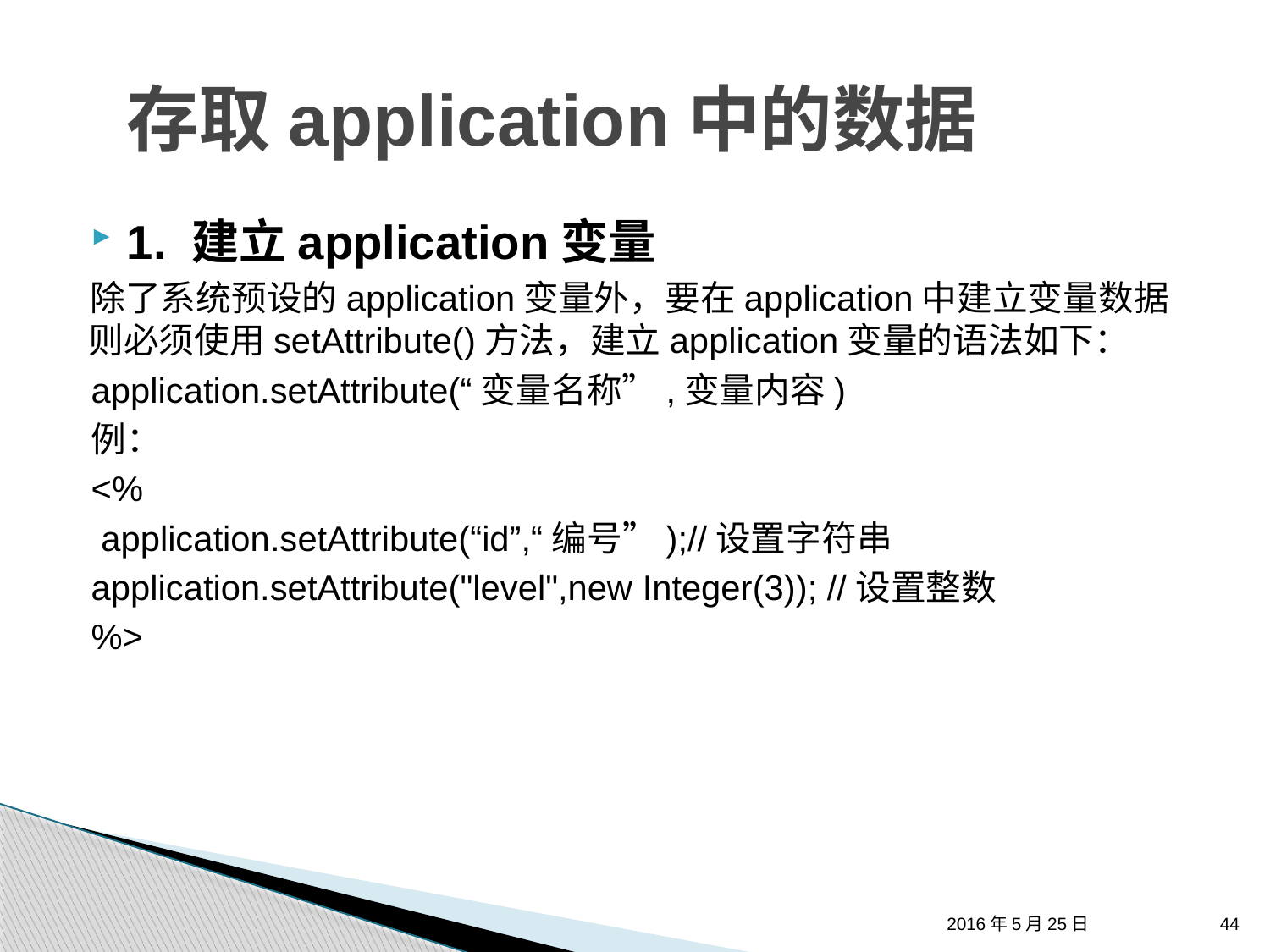

# 存取application中的数据
1. 建立application变量
除了系统预设的application变量外，要在application中建立变量数据则必须使用setAttribute()方法，建立application变量的语法如下：
application.setAttribute(“变量名称”,变量内容)
例：
<%
 application.setAttribute(“id”,“编号”);//设置字符串
application.setAttribute("level",new Integer(3)); //设置整数
%>

2016年5月25日
44